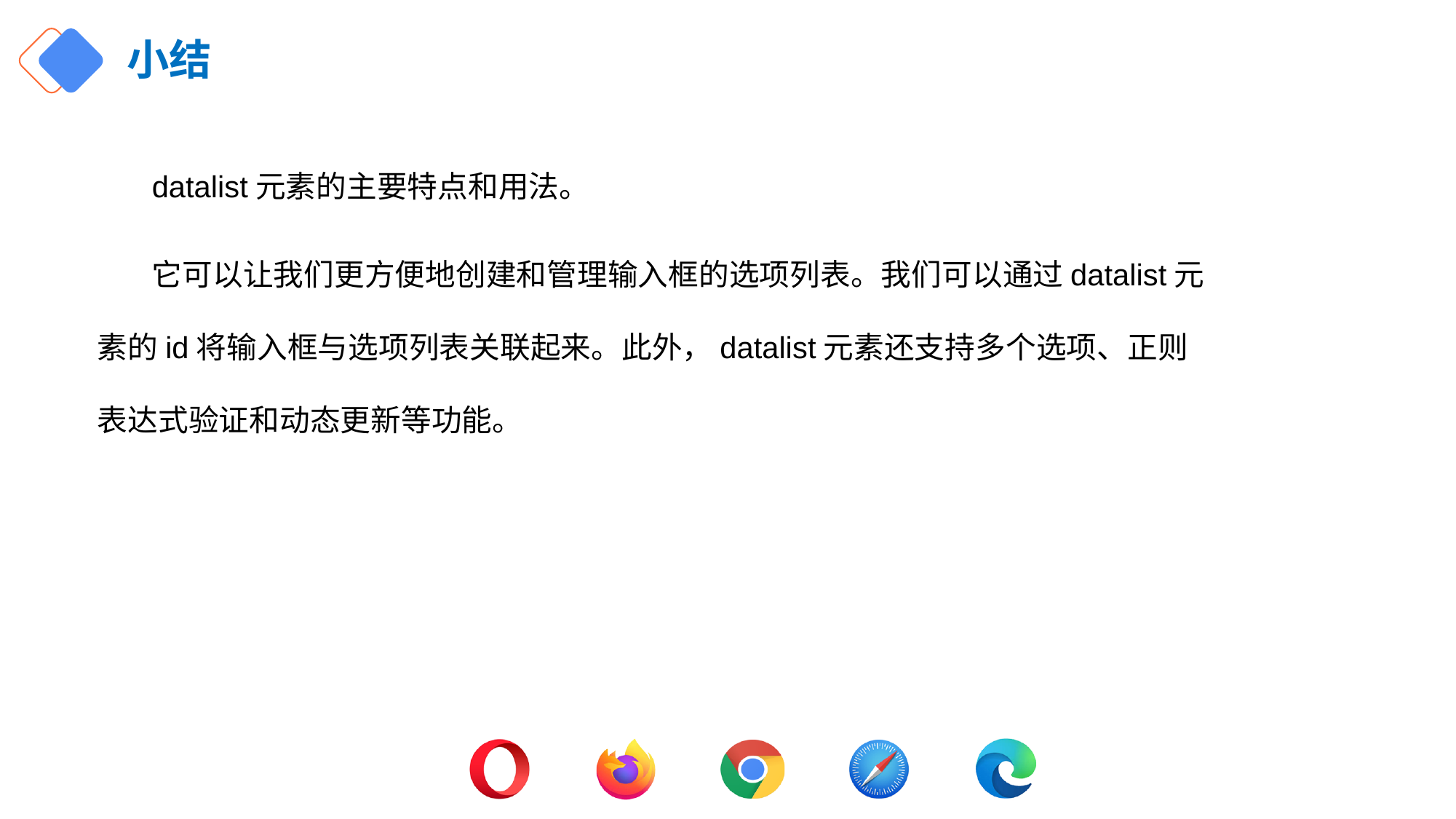

# 小结
datalist元素的主要特点和用法。
它可以让我们更方便地创建和管理输入框的选项列表。我们可以通过datalist元素的id将输入框与选项列表关联起来。此外，datalist元素还支持多个选项、正则表达式验证和动态更新等功能。